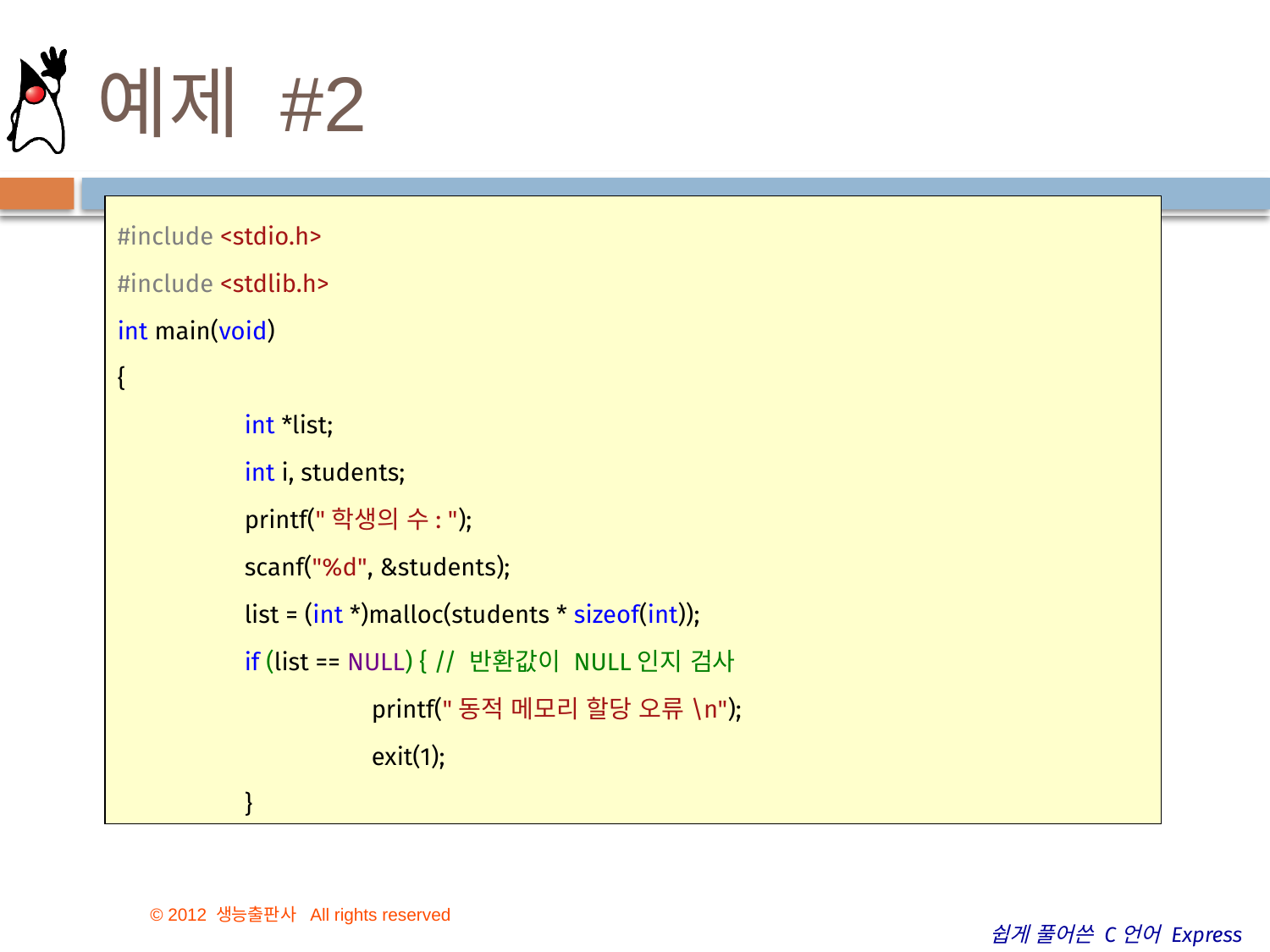

# 예제 #2
#include <stdio.h>
#include <stdlib.h>
int main(void)
{
	int *list;
	int i, students;
	printf("학생의 수: ");
	scanf("%d", &students);
	list = (int *)malloc(students * sizeof(int));
	if (list == NULL) { // 반환값이 NULL인지 검사
		printf("동적 메모리 할당 오류\n");
		exit(1);
	}